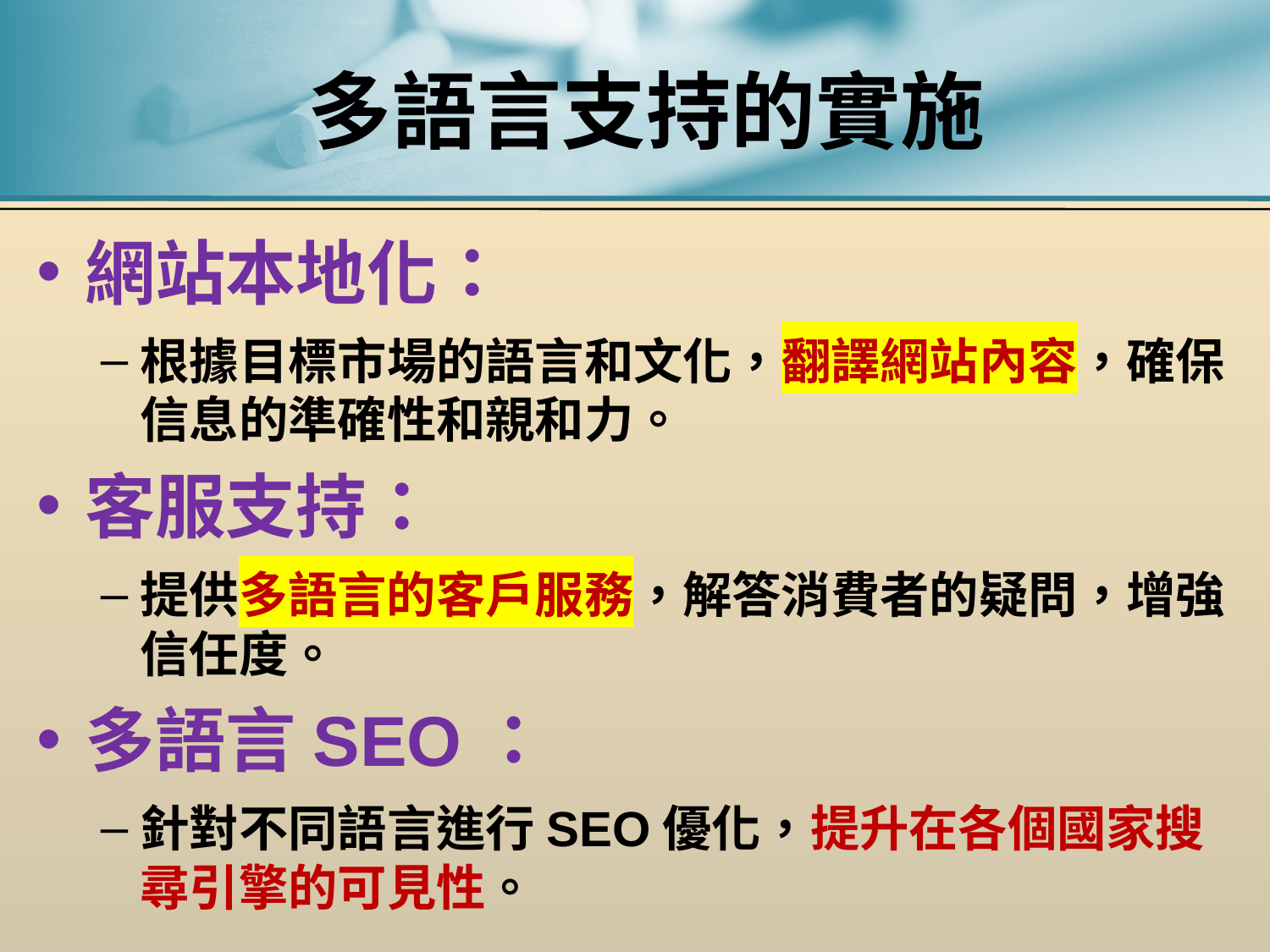

# 多語言支持的實施
網站本地化：
根據目標市場的語言和文化，翻譯網站內容，確保信息的準確性和親和力。
客服支持：
提供多語言的客戶服務，解答消費者的疑問，增強信任度。
多語言SEO：
針對不同語言進行SEO優化，提升在各個國家搜尋引擎的可見性。